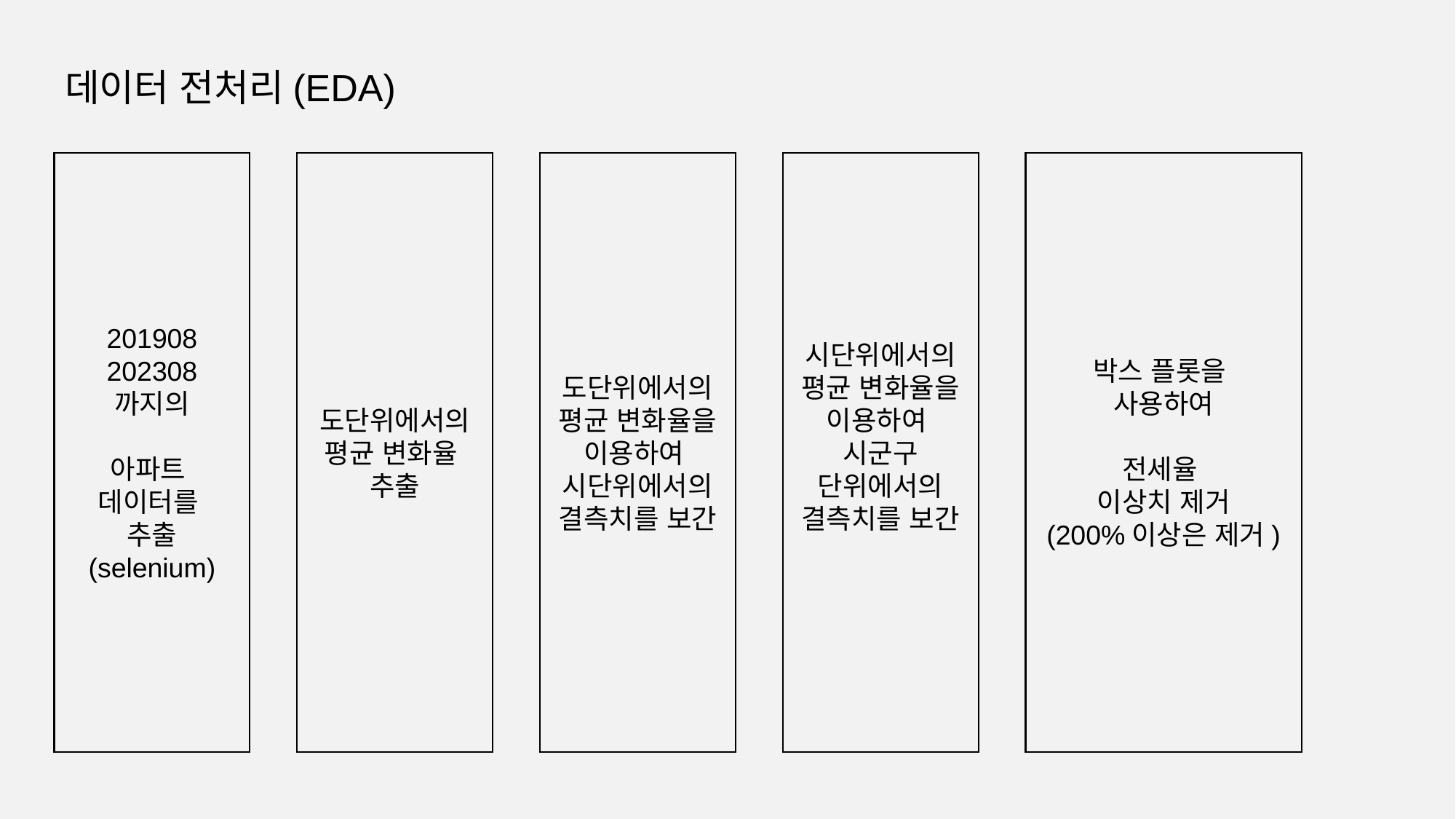

데이터 전처리(EDA)
시단위에서의
평균 변화율을 이용하여
시군구
단위에서의
결측치를 보간

박스 플롯을
사용하여

전세율
이상치 제거
(200%이상은 제거)
도단위에서의 평균 변화율
추출
도단위에서의
평균 변화율을 이용하여
시단위에서의
결측치를 보간
201908
202308
까지의

아파트
데이터를
추출
(selenium)